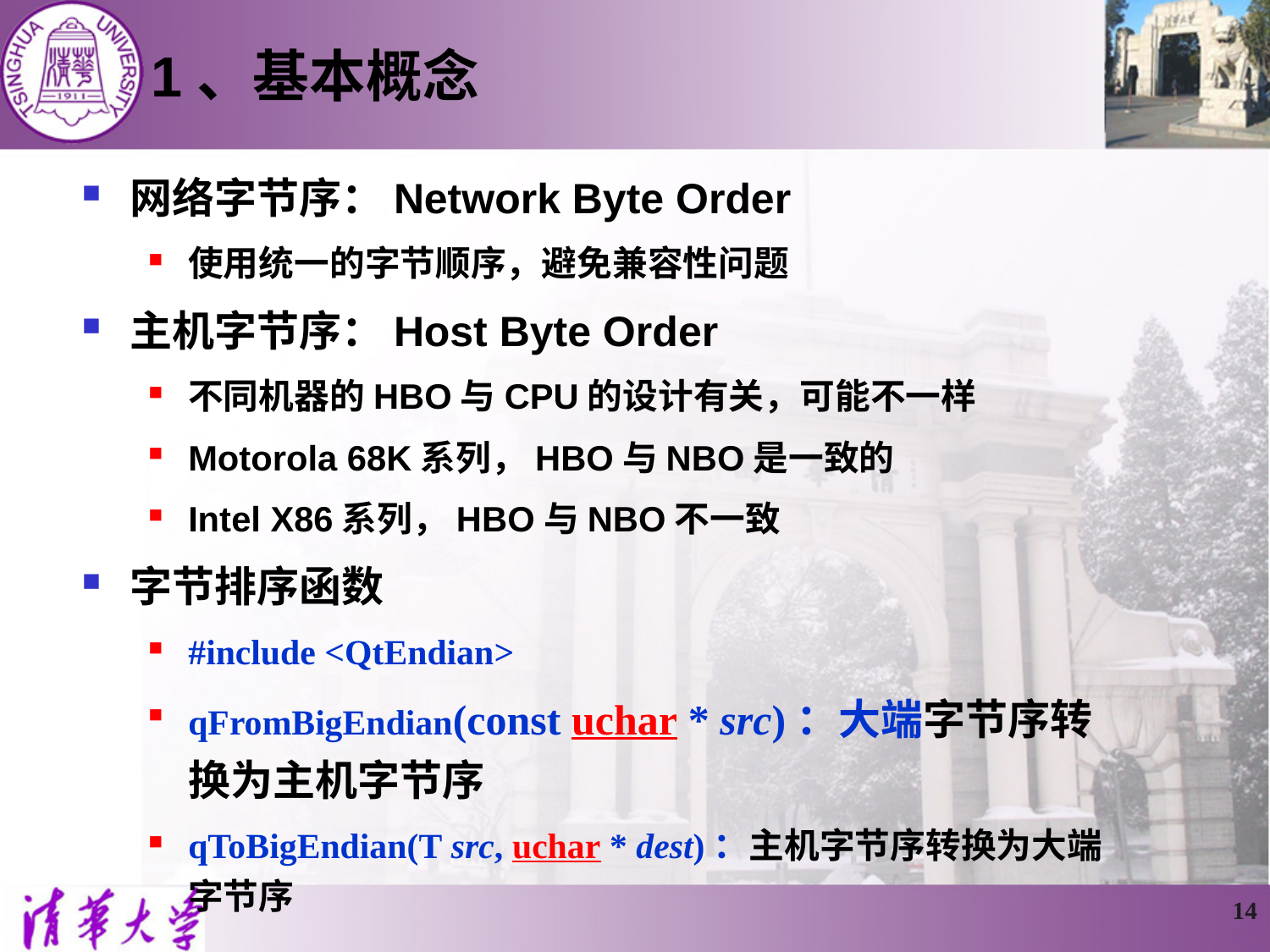

1、基本概念
网络字节序：Network Byte Order
使用统一的字节顺序，避免兼容性问题
主机字节序：Host Byte Order
不同机器的HBO与CPU的设计有关，可能不一样
Motorola 68K系列，HBO与NBO是一致的
Intel X86系列，HBO与NBO不一致
字节排序函数
#include <QtEndian>
qFromBigEndian(const uchar * src)：大端字节序转换为主机字节序
qToBigEndian(T src, uchar * dest)：主机字节序转换为大端字节序
14